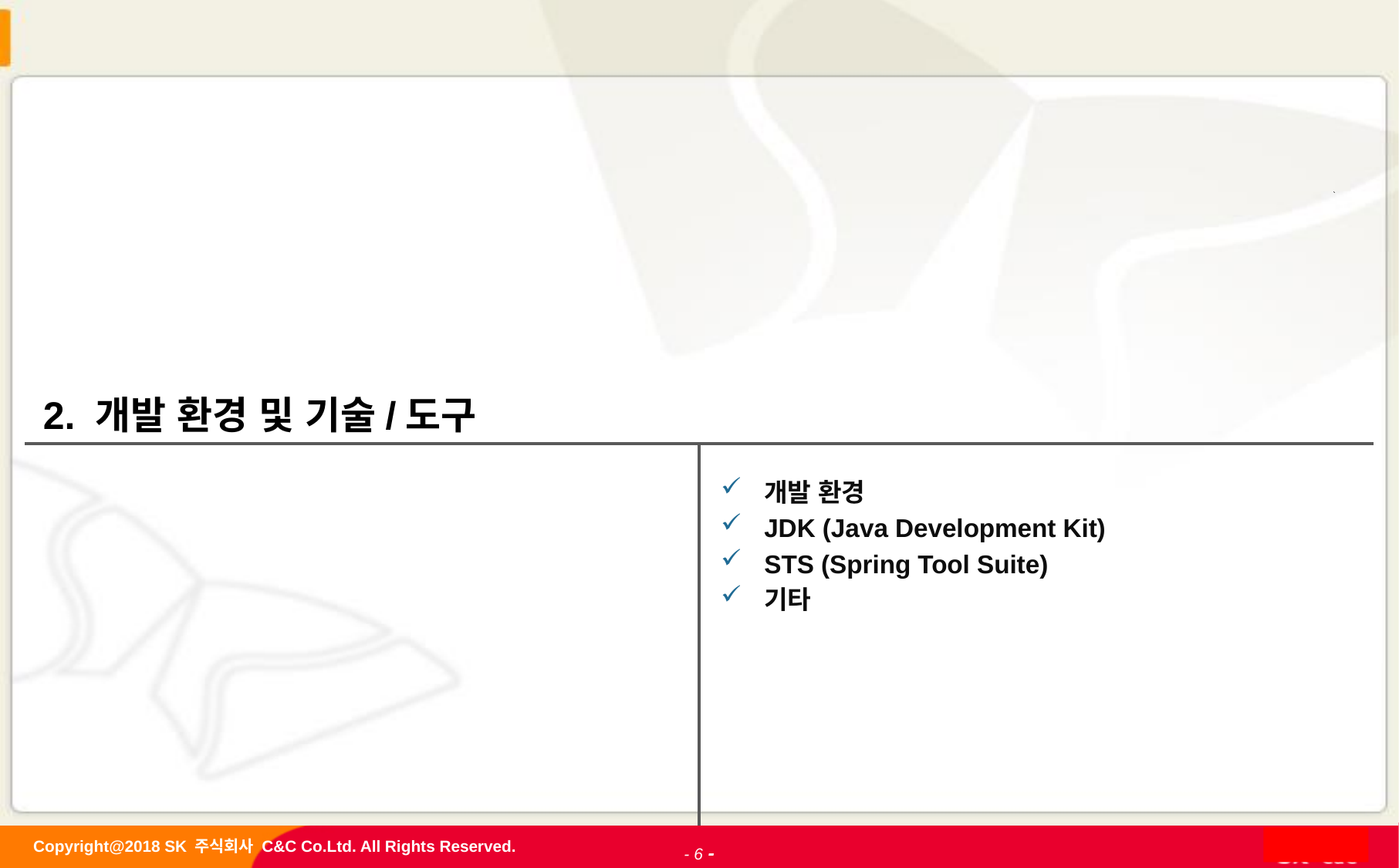

# 2. 개발 환경 및 기술/도구

개발 환경
JDK (Java Development Kit)
STS (Spring Tool Suite)
기타